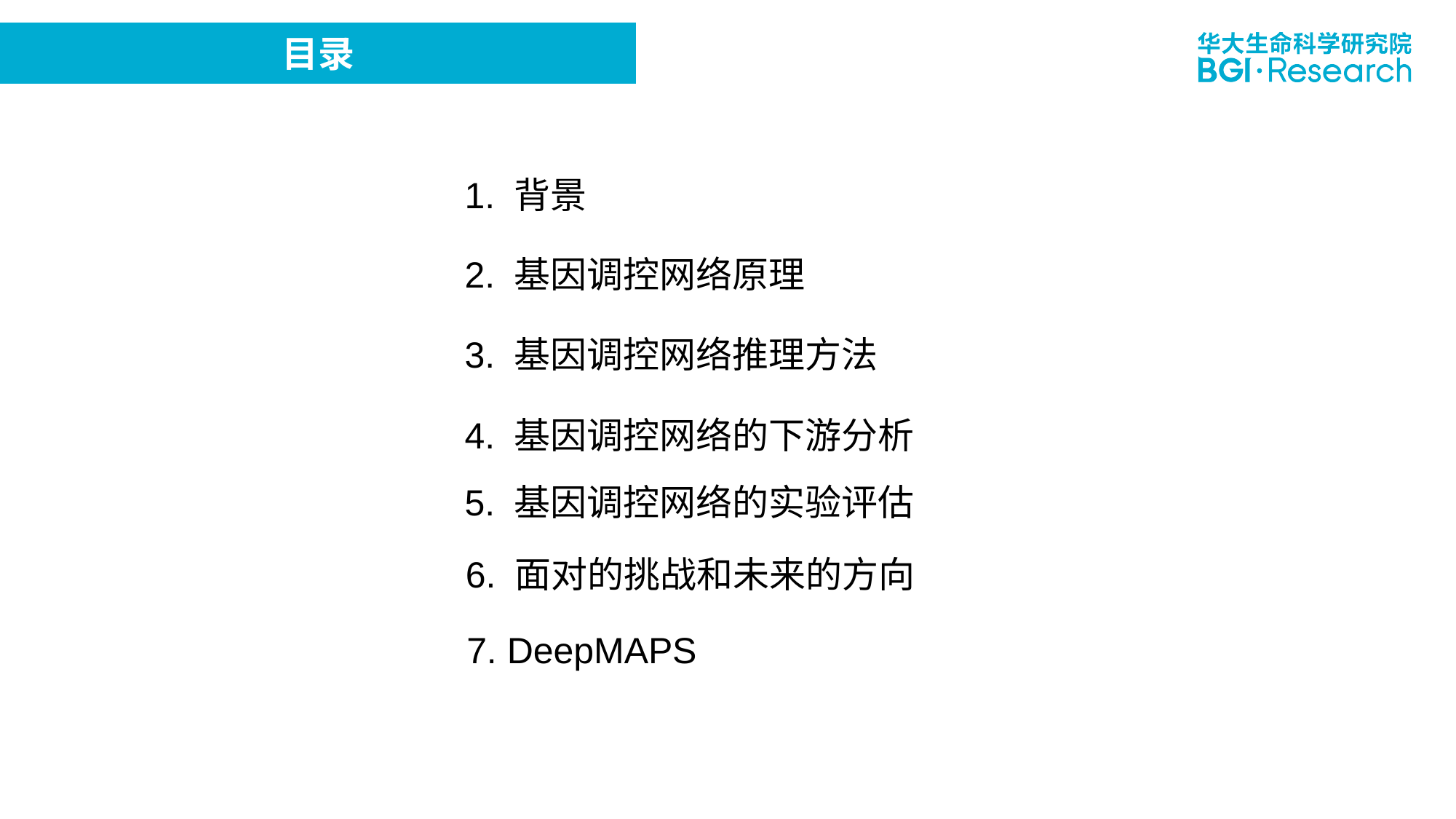

目录
1. 背景
2. 基因调控网络原理
3. 基因调控网络推理方法
4. 基因调控网络的下游分析
5. 基因调控网络的实验评估
6. 面对的挑战和未来的方向
7. DeepMAPS